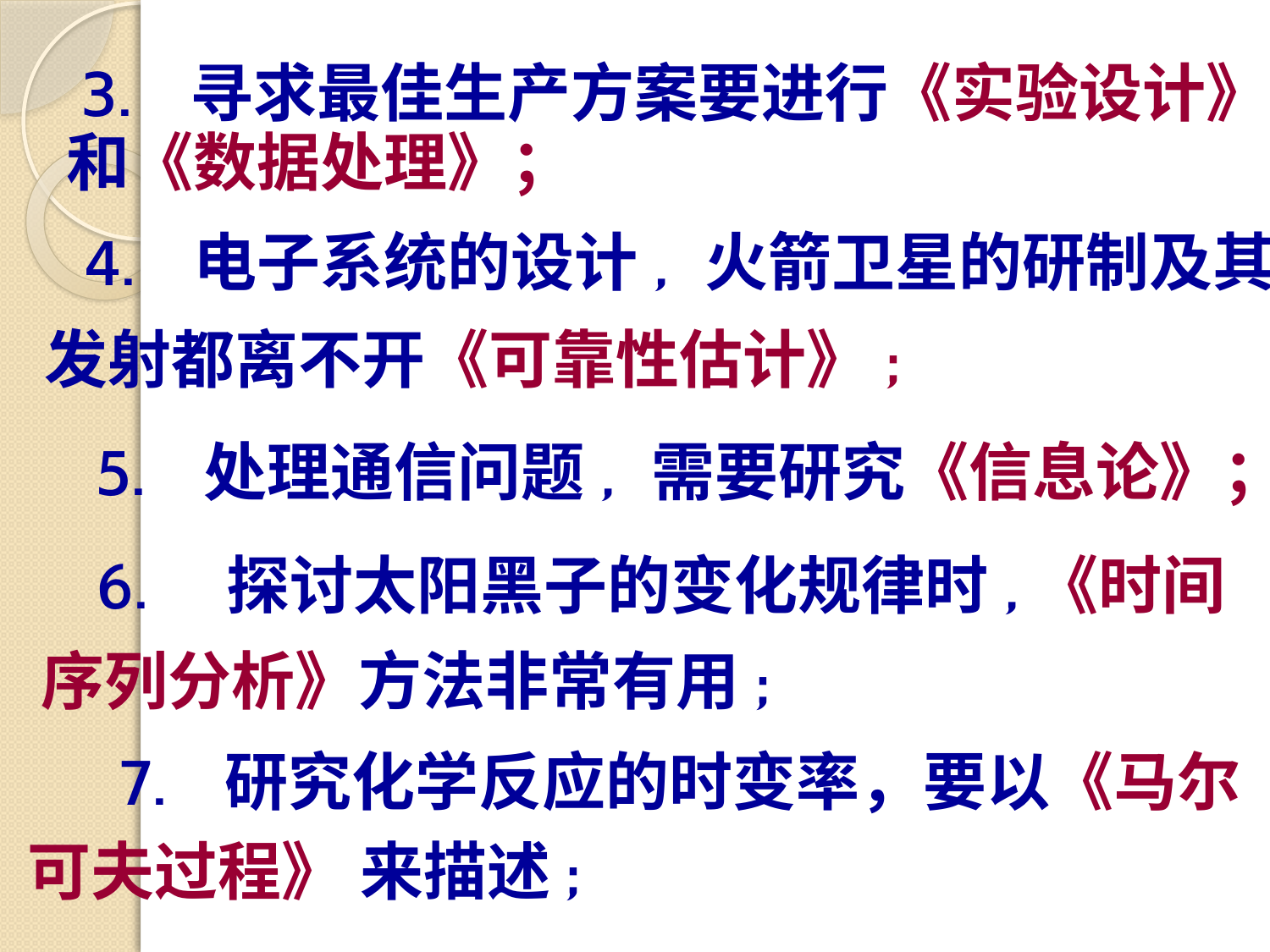

3.  寻求最佳生产方案要进行《实验设计》
和《数据处理》；
4.  电子系统的设计, 火箭卫星的研制及其
发射都离不开《可靠性估计》;
5.  处理通信问题, 需要研究《信息论》；
6.   探讨太阳黑子的变化规律时,《时间
序列分析》方法非常有用;
7.  研究化学反应的时变率，要以《马尔
可夫过程》 来描述;